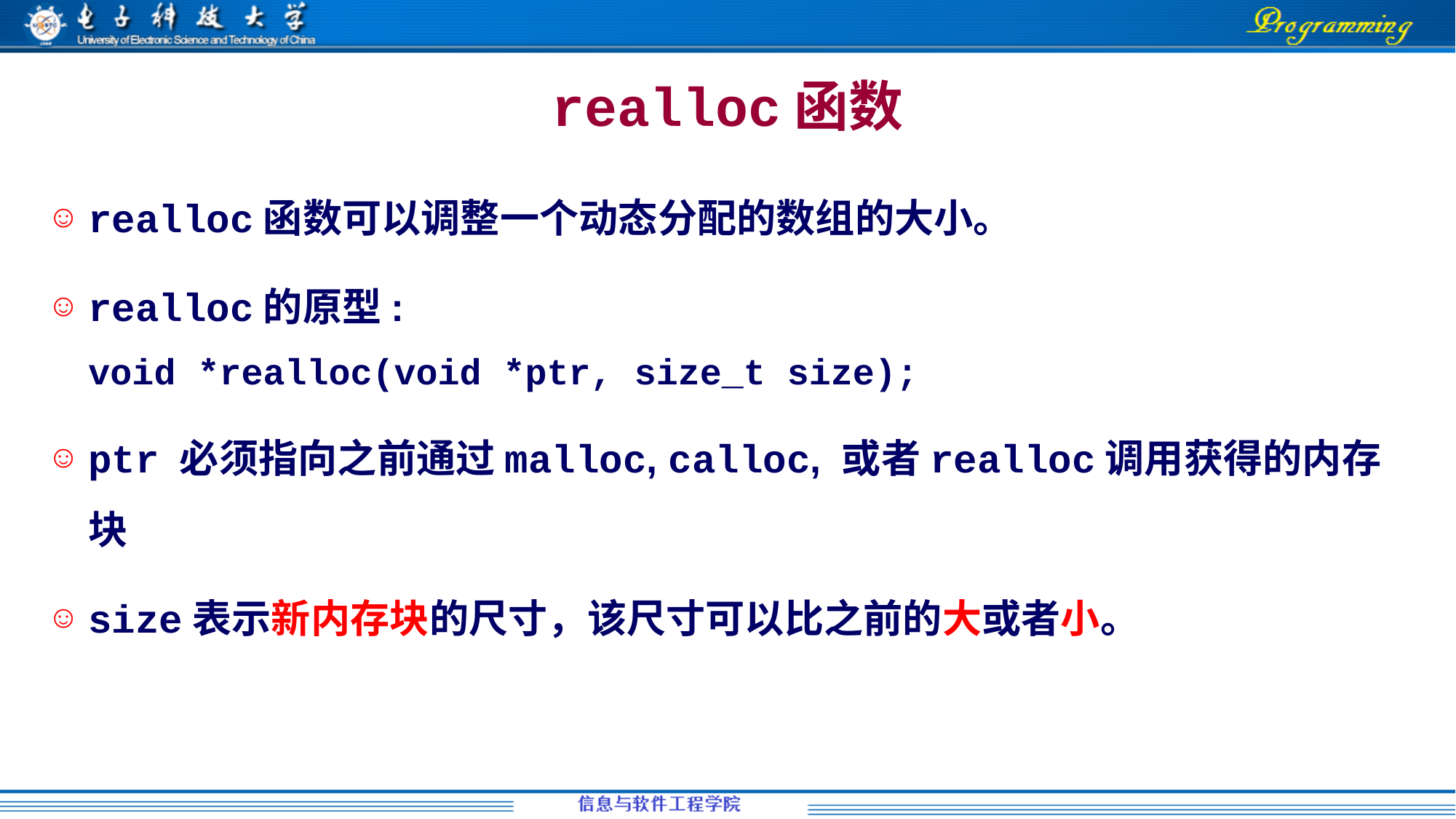

# realloc函数
realloc函数可以调整一个动态分配的数组的大小。
realloc的原型:
	void *realloc(void *ptr, size_t size);
ptr 必须指向之前通过malloc, calloc, 或者realloc调用获得的内存块
size表示新内存块的尺寸，该尺寸可以比之前的大或者小。